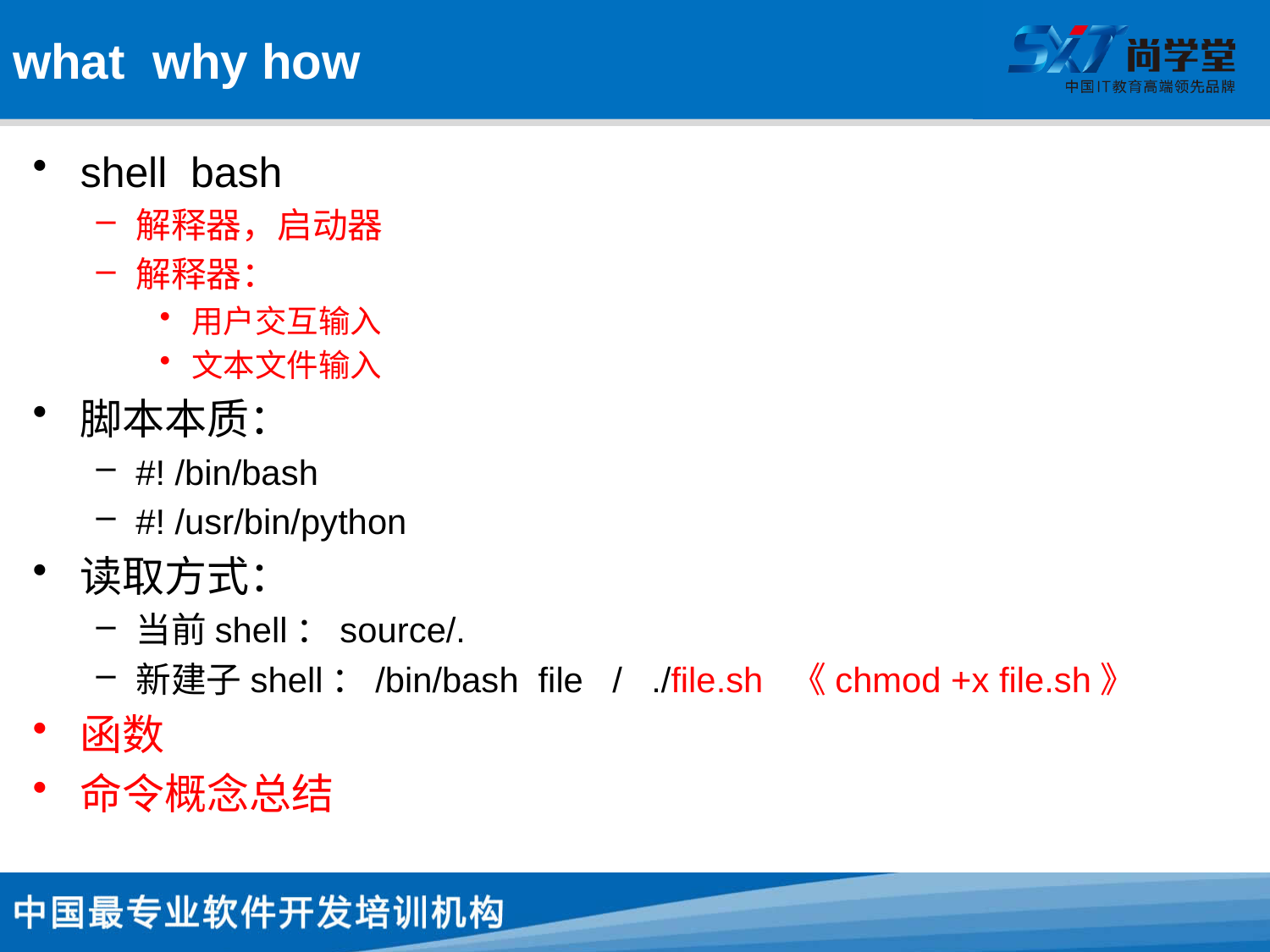

# what  why how
shell  bash
解释器，启动器
解释器：
用户交互输入
文本文件输入
脚本本质：
#! /bin/bash
#! /usr/bin/python
读取方式：
当前shell：source/.
新建子shell：/bin/bash  file   /   ./file.sh  《chmod +x file.sh》
函数
命令概念总结